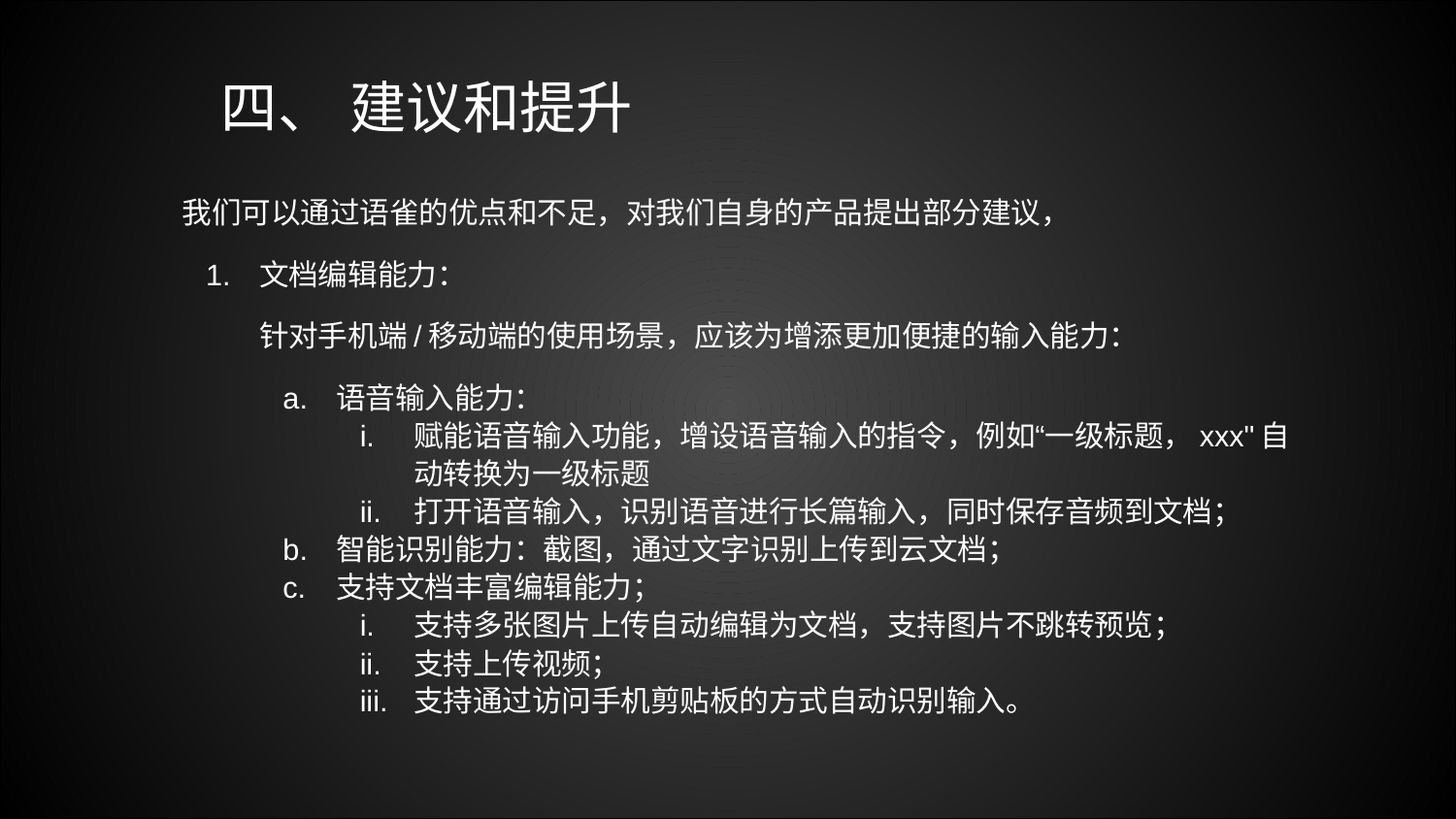

# 四、 建议和提升
我们可以通过语雀的优点和不足，对我们自身的产品提出部分建议，
文档编辑能力：
针对手机端/移动端的使用场景，应该为增添更加便捷的输入能力：
语音输入能力：
赋能语音输入功能，增设语音输入的指令，例如“一级标题，xxx"自动转换为一级标题
打开语音输入，识别语音进行长篇输入，同时保存音频到文档；
智能识别能力：截图，通过文字识别上传到云文档；
支持文档丰富编辑能力；
支持多张图片上传自动编辑为文档，支持图片不跳转预览；
支持上传视频；
支持通过访问手机剪贴板的方式自动识别输入。